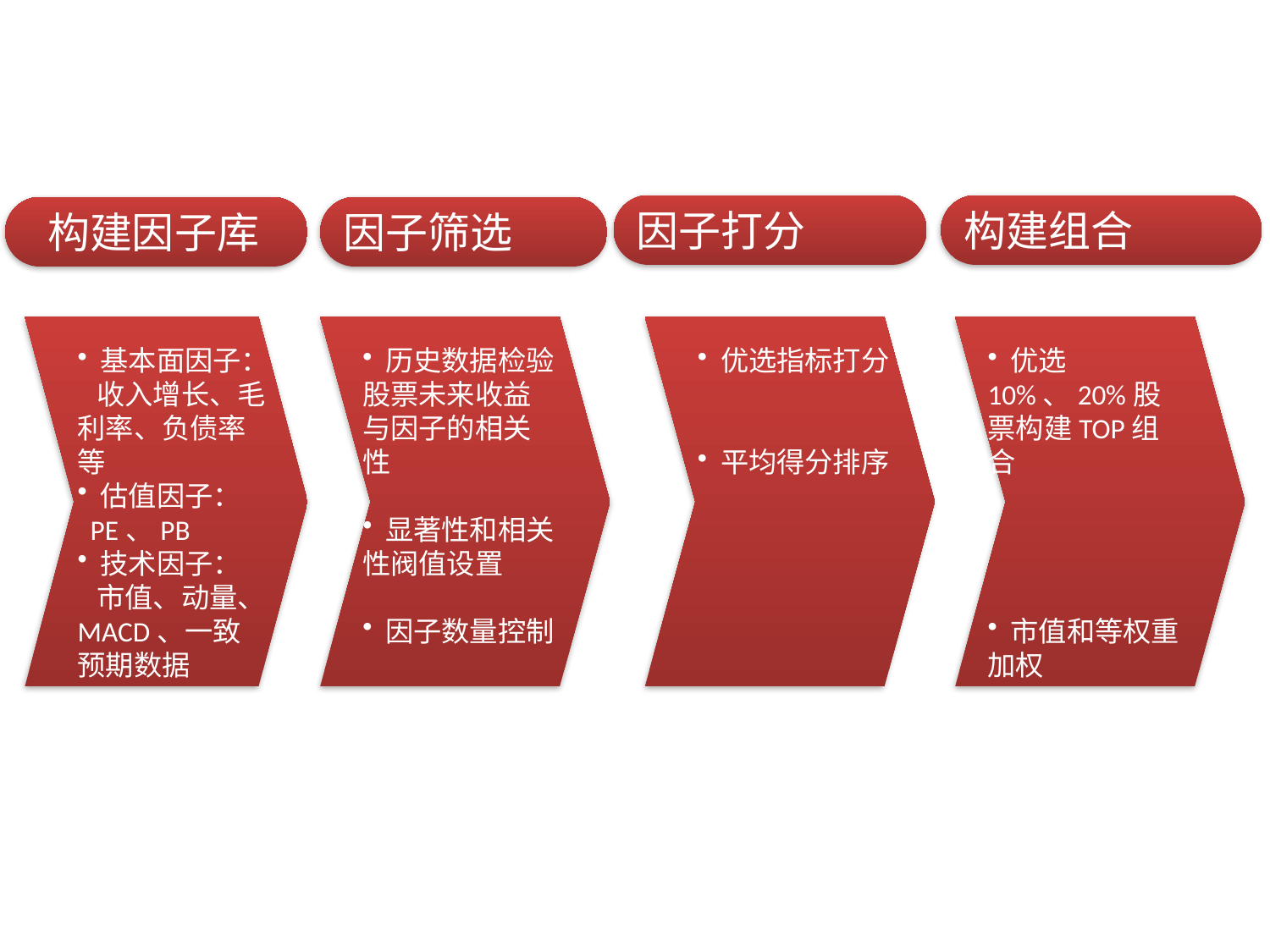

#
因子打分
构建组合
因子筛选
 构建因子库

 基本面因子：
  收入增长、毛利率、负债率等
 估值因子：
  PE、PB
 技术因子：
  市值、动量、MACD、一致预期数据
 历史数据检验
股票未来收益与因子的相关性

 显著性和相关性阀值设置

 因子数量控制

 优选指标打分

 平均得分排序
 优选10%、20%股票构建TOP组合

 市值和等权重加权